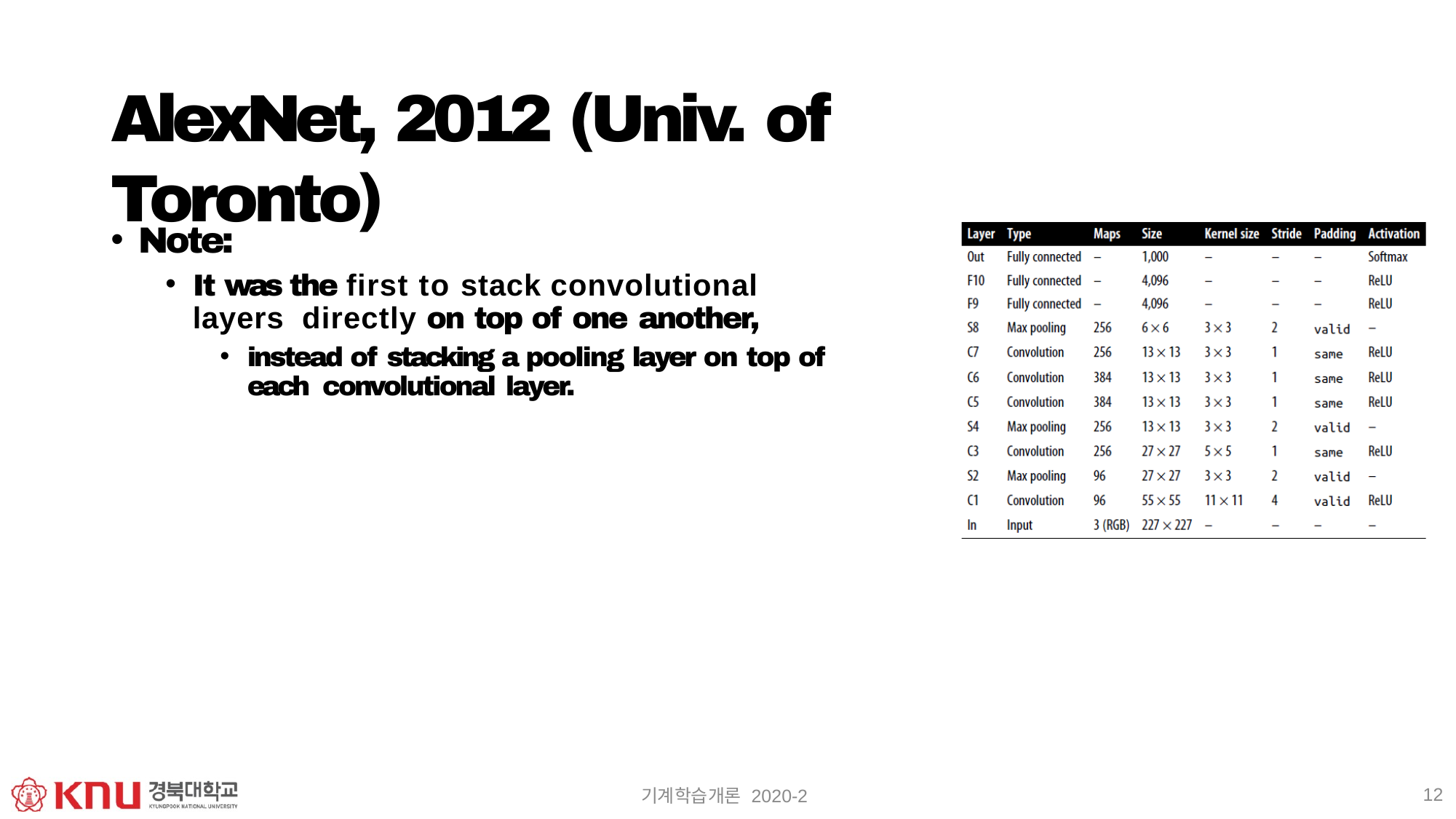

# AlexNet, 2012 (Univ. of Toronto)
Note:
It was the first to stack convolutional layers  directly on top of one another,
instead of stacking a pooling layer on top of each  convolutional layer.

12
기계학습개론 2020-2